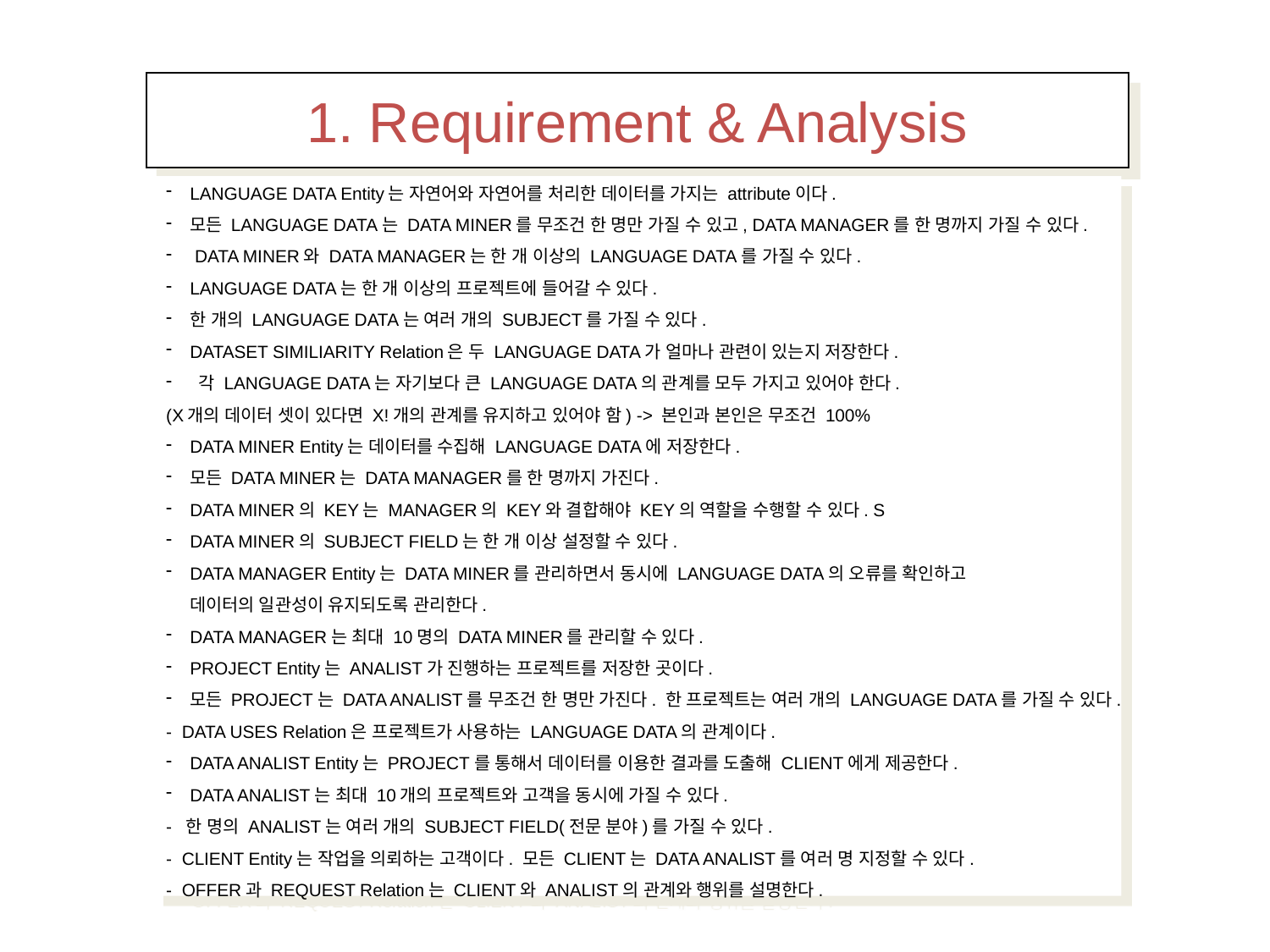

1. Requirement & Analysis
LANGUAGE DATA Entity는 자연어와 자연어를 처리한 데이터를 가지는 attribute이다.
모든 LANGUAGE DATA는 DATA MINER를 무조건 한 명만 가질 수 있고, DATA MANAGER를 한 명까지 가질 수 있다.
 DATA MINER와 DATA MANAGER는 한 개 이상의 LANGUAGE DATA를 가질 수 있다.
LANGUAGE DATA는 한 개 이상의 프로젝트에 들어갈 수 있다.
한 개의 LANGUAGE DATA는 여러 개의 SUBJECT를 가질 수 있다.
DATASET SIMILIARITY Relation은 두 LANGUAGE DATA가 얼마나 관련이 있는지 저장한다.
 각 LANGUAGE DATA는 자기보다 큰 LANGUAGE DATA의 관계를 모두 가지고 있어야 한다.
(X개의 데이터 셋이 있다면 X!개의 관계를 유지하고 있어야 함) -> 본인과 본인은 무조건 100%
DATA MINER Entity는 데이터를 수집해 LANGUAGE DATA에 저장한다.
모든 DATA MINER는 DATA MANAGER를 한 명까지 가진다.
DATA MINER의 KEY는 MANAGER의 KEY와 결합해야 KEY의 역할을 수행할 수 있다. S
DATA MINER의 SUBJECT FIELD는 한 개 이상 설정할 수 있다.
DATA MANAGER Entity는 DATA MINER를 관리하면서 동시에 LANGUAGE DATA의 오류를 확인하고
    데이터의 일관성이 유지되도록 관리한다.
DATA MANAGER는 최대 10명의 DATA MINER를 관리할 수 있다.
PROJECT Entity는 ANALIST가 진행하는 프로젝트를 저장한 곳이다.
모든 PROJECT는 DATA ANALIST를 무조건 한 명만 가진다. 한 프로젝트는 여러 개의 LANGUAGE DATA를 가질 수 있다.
-  DATA USES Relation은 프로젝트가 사용하는 LANGUAGE DATA의 관계이다.
DATA ANALIST Entity는 PROJECT를 통해서 데이터를 이용한 결과를 도출해 CLIENT에게 제공한다.
DATA ANALIST는 최대 10개의 프로젝트와 고객을 동시에 가질 수 있다.
-  한 명의 ANALIST는 여러 개의 SUBJECT FIELD(전문 분야)를 가질 수 있다.
-  CLIENT Entity는 작업을 의뢰하는 고객이다. 모든 CLIENT는 DATA ANALIST를 여러 명 지정할 수 있다.
-  OFFER과 REQUEST Relation는 CLIENT와 ANALIST의 관계와 행위를 설명한다.